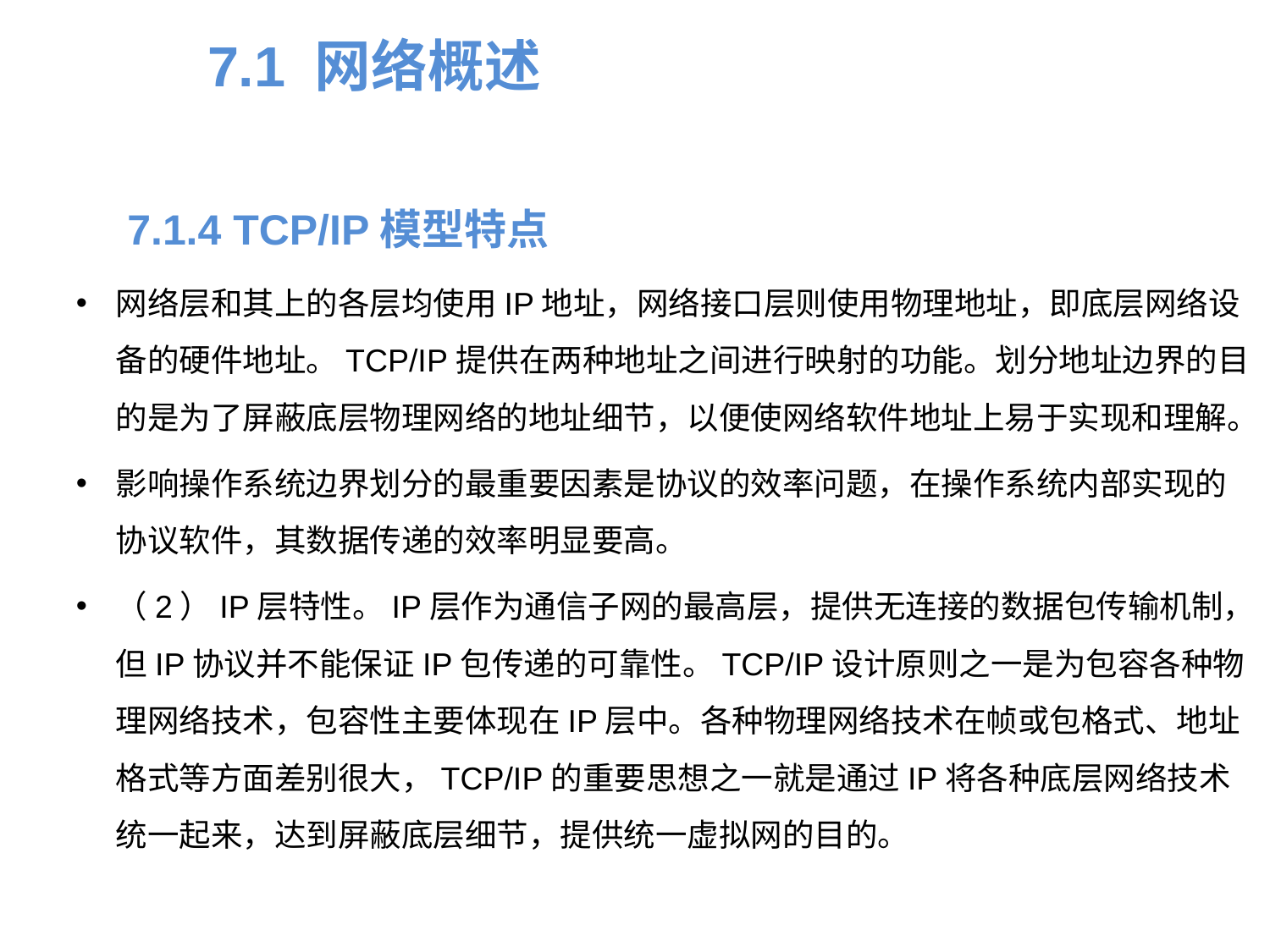

7.1 网络概述
7.1.4 TCP/IP模型特点
网络层和其上的各层均使用IP地址，网络接口层则使用物理地址，即底层网络设备的硬件地址。TCP/IP提供在两种地址之间进行映射的功能。划分地址边界的目的是为了屏蔽底层物理网络的地址细节，以便使网络软件地址上易于实现和理解。
影响操作系统边界划分的最重要因素是协议的效率问题，在操作系统内部实现的协议软件，其数据传递的效率明显要高。
（2）IP层特性。IP层作为通信子网的最高层，提供无连接的数据包传输机制，但IP协议并不能保证IP包传递的可靠性。TCP/IP设计原则之一是为包容各种物理网络技术，包容性主要体现在IP层中。各种物理网络技术在帧或包格式、地址格式等方面差别很大，TCP/IP的重要思想之一就是通过IP将各种底层网络技术统一起来，达到屏蔽底层细节，提供统一虚拟网的目的。